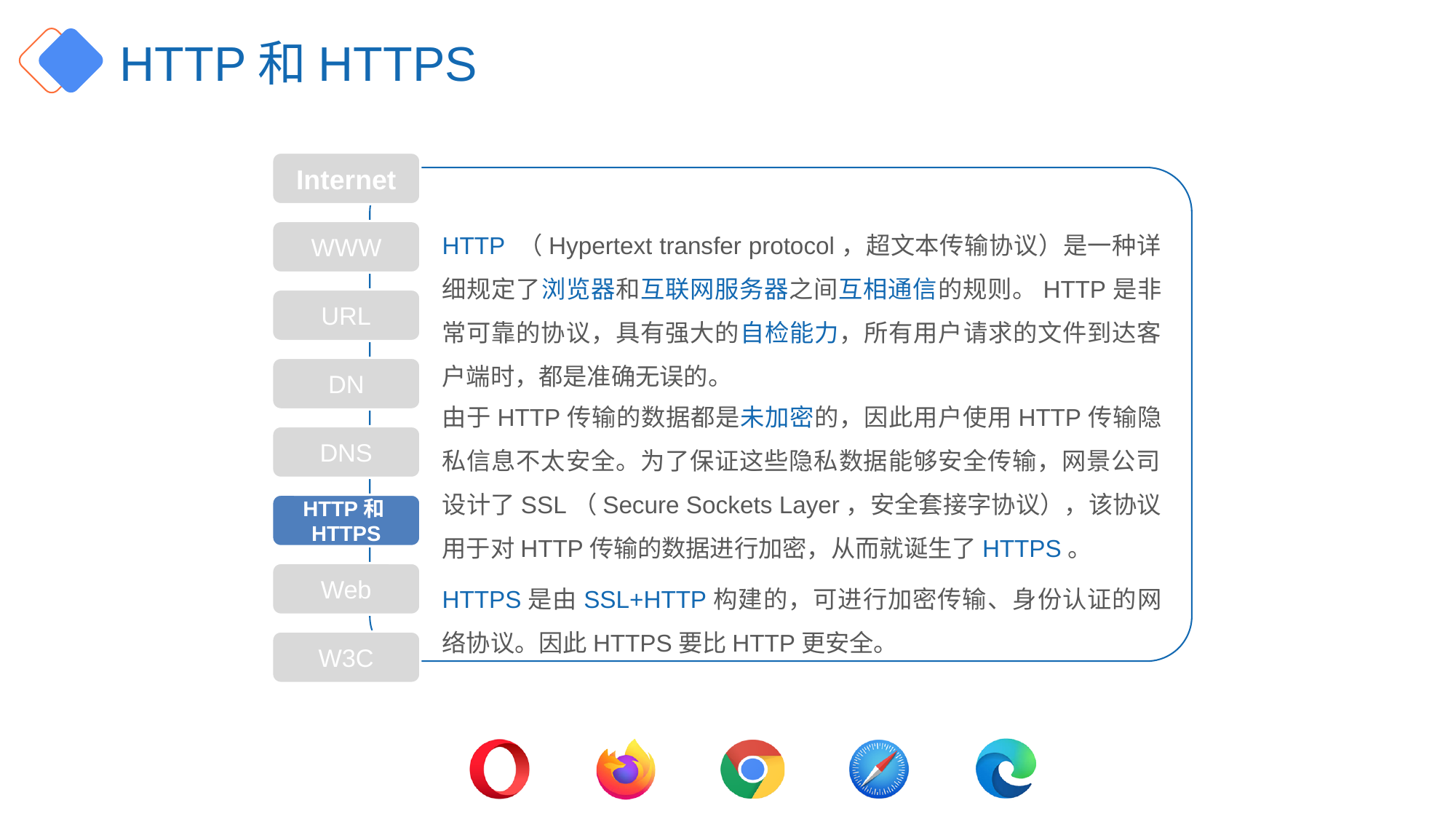

# HTTP和HTTPS
Internet

HTTP （Hypertext transfer protocol，超文本传输协议）是一种详细规定了浏览器和互联网服务器之间互相通信的规则。HTTP是非常可靠的协议，具有强大的自检能力，所有用户请求的文件到达客户端时，都是准确无误的。
WWW
URL
DN
由于HTTP传输的数据都是未加密的，因此用户使用HTTP传输隐私信息不太安全。为了保证这些隐私数据能够安全传输，网景公司设计了SSL（Secure Sockets Layer，安全套接字协议），该协议用于对HTTP传输的数据进行加密，从而就诞生了HTTPS。
DNS
HTTP和HTTPS
Web
HTTPS是由SSL+HTTP构建的，可进行加密传输、身份认证的网络协议。因此HTTPS要比HTTP更安全。
W3C